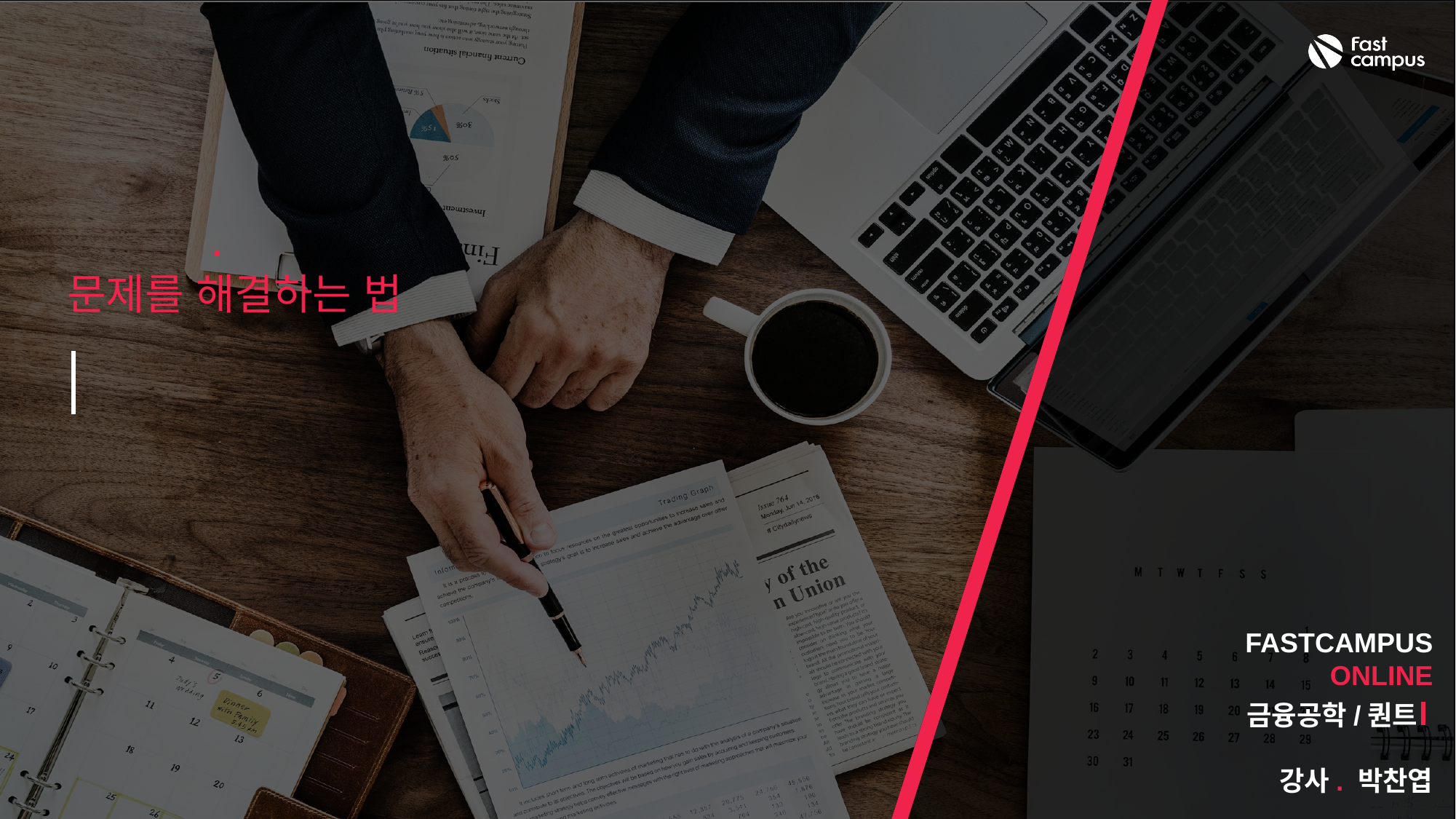

05
# 문제를 해결하는 법
검색하는 법